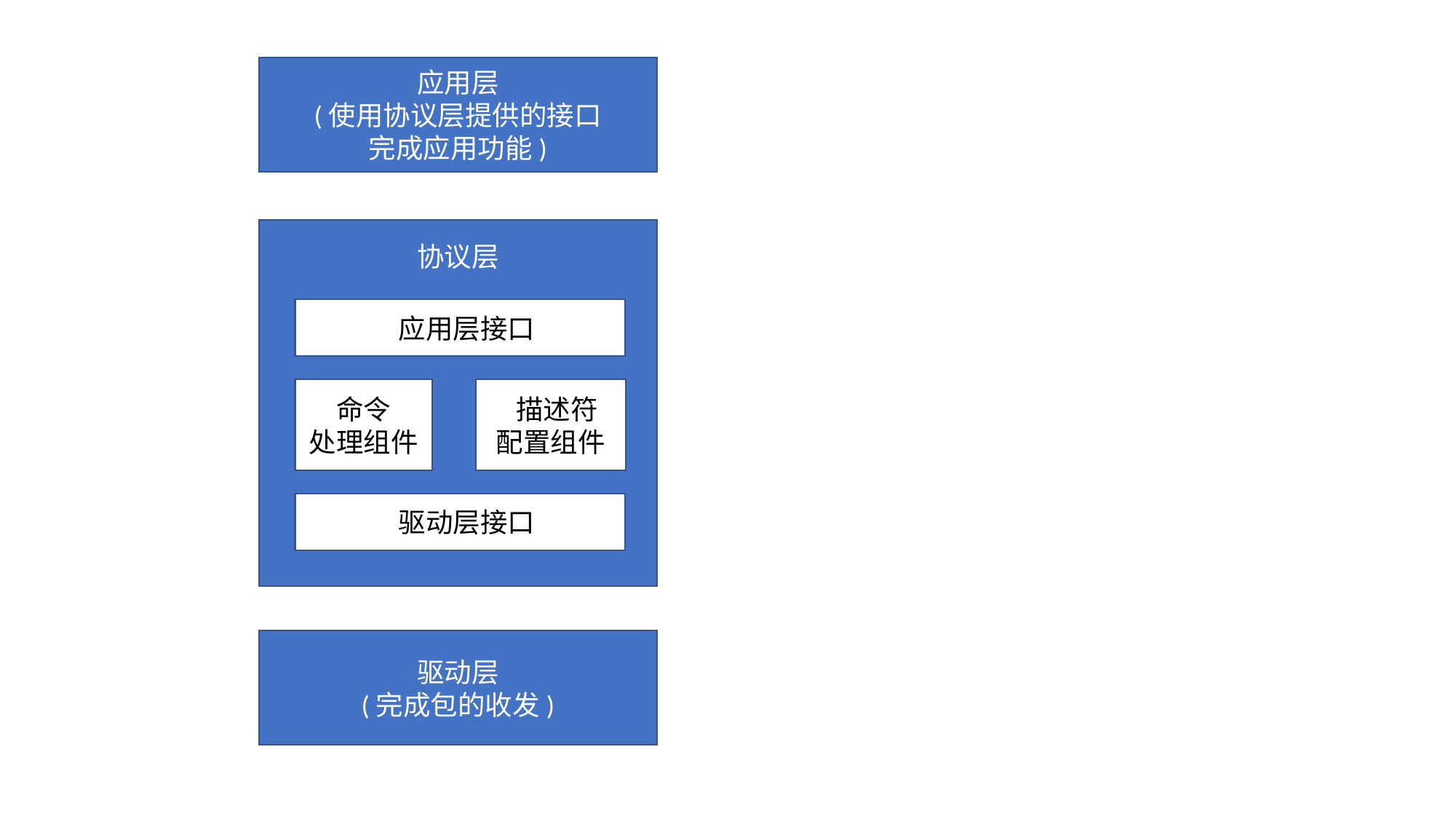

应用层
(使用协议层提供的接口
完成应用功能)
协议层

 应用层接口
命令
处理组件
 描述符
配置组件
 驱动层接口
驱动层
(完成包的收发)